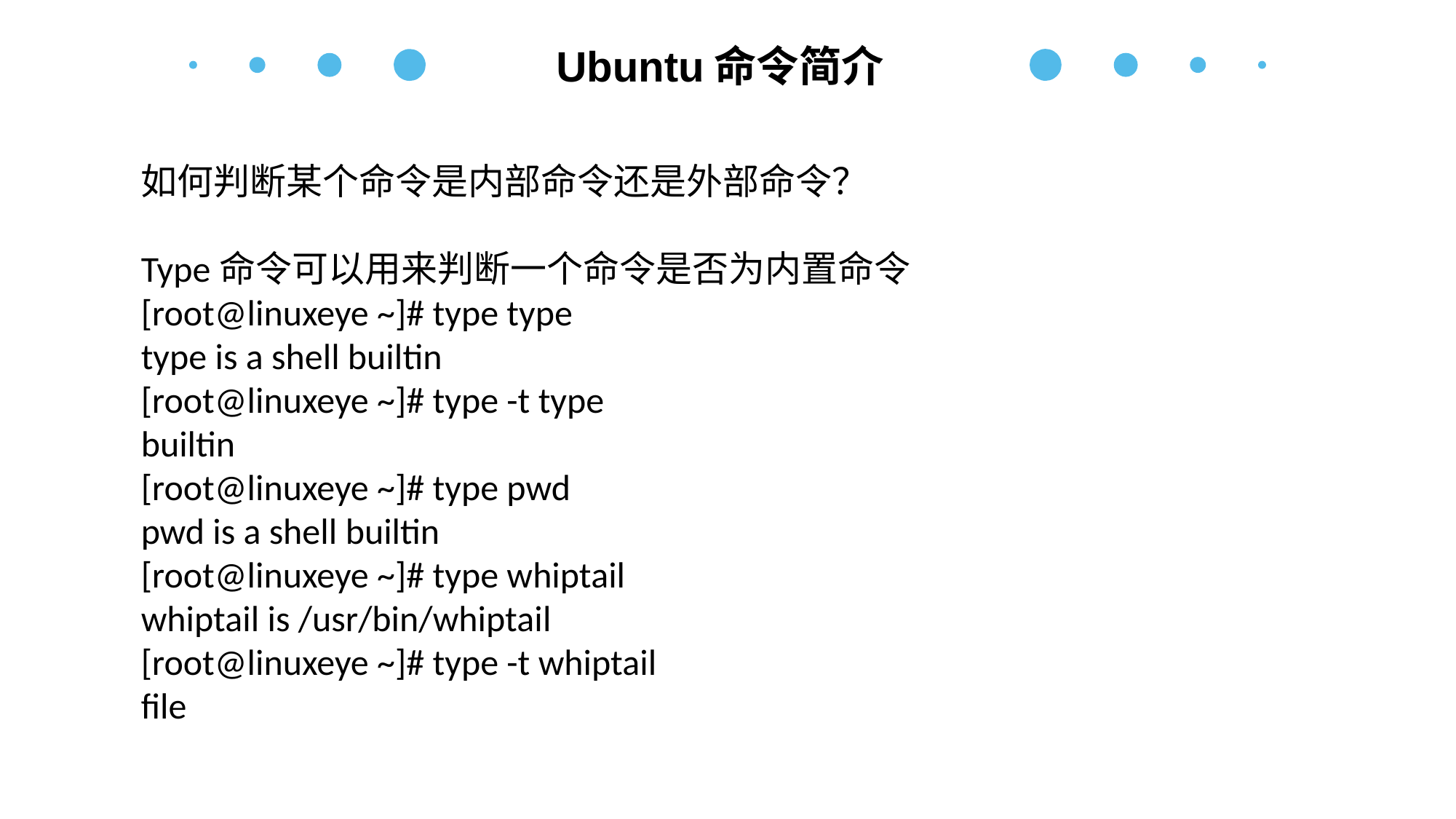

Ubuntu命令简介

如何判断某个命令是内部命令还是外部命令？

Type命令可以用来判断一个命令是否为内置命令
[root@linuxeye ~]# type type
type is a shell builtin
[root@linuxeye ~]# type -t type
builtin
[root@linuxeye ~]# type pwd
pwd is a shell builtin
[root@linuxeye ~]# type whiptail
whiptail is /usr/bin/whiptail
[root@linuxeye ~]# type -t whiptail
file
10